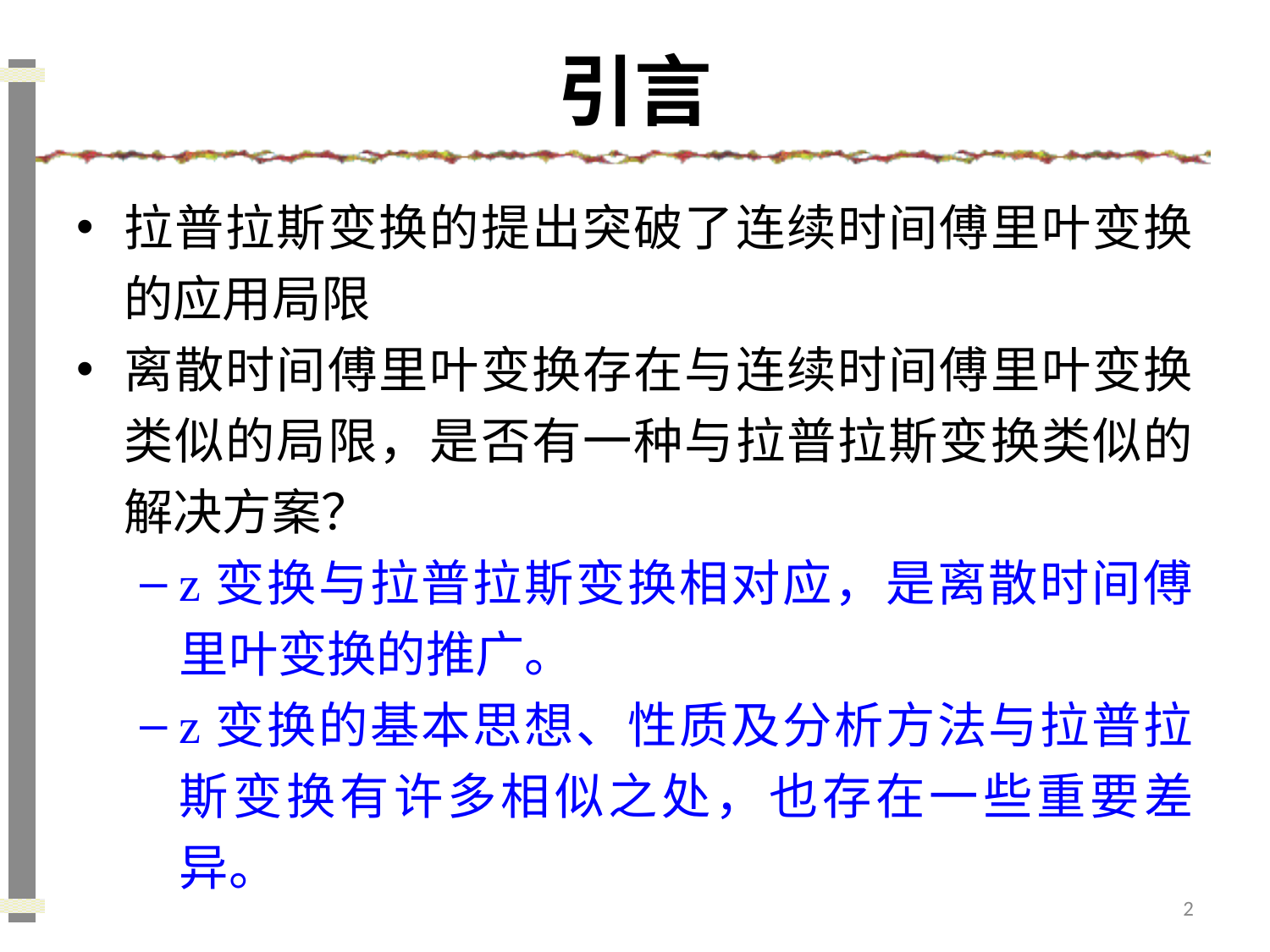

# 引言
拉普拉斯变换的提出突破了连续时间傅里叶变换的应用局限
离散时间傅里叶变换存在与连续时间傅里叶变换类似的局限，是否有一种与拉普拉斯变换类似的解决方案？
z变换与拉普拉斯变换相对应，是离散时间傅里叶变换的推广。
z变换的基本思想、性质及分析方法与拉普拉斯变换有许多相似之处，也存在一些重要差异。
2